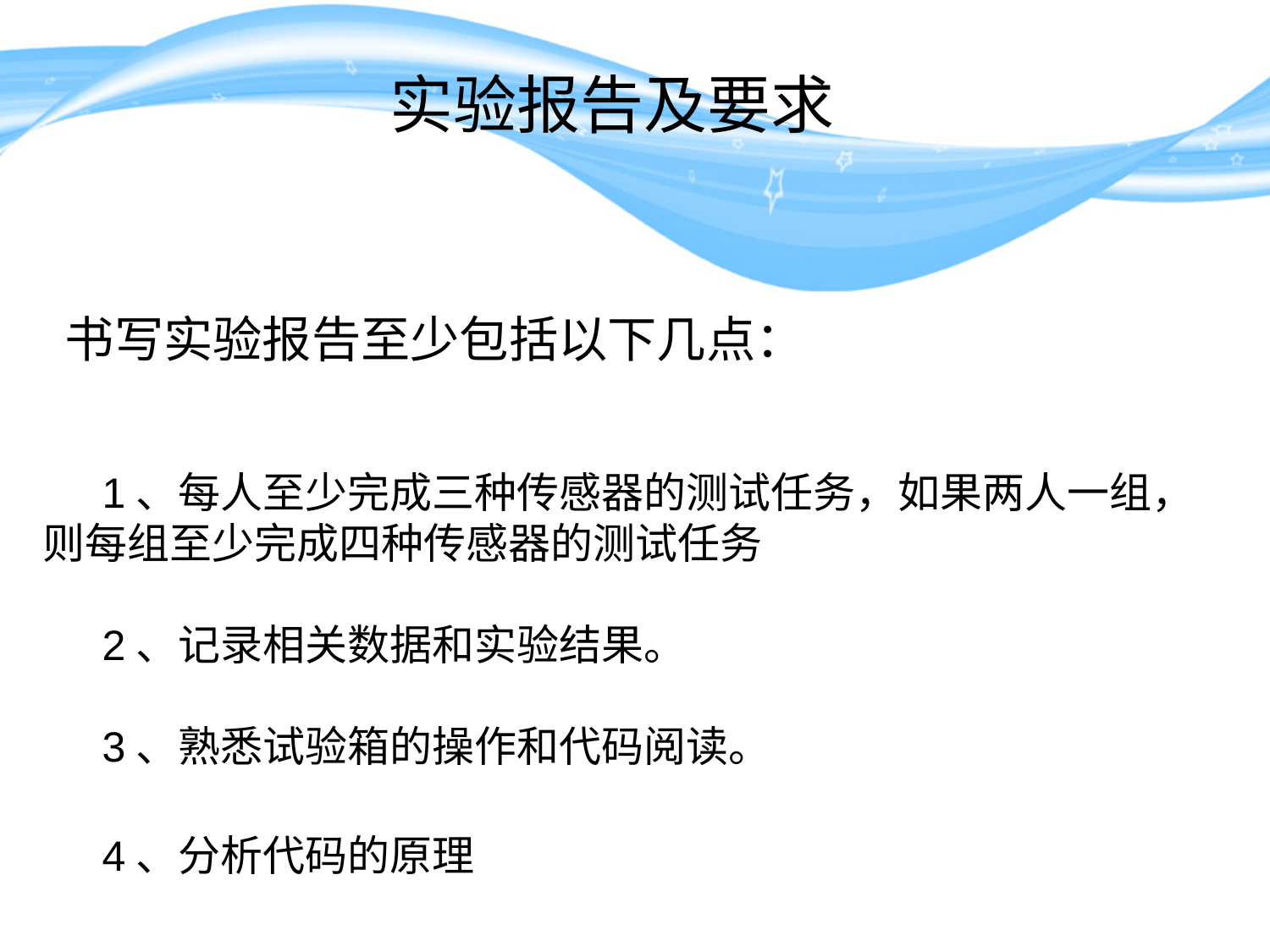

实验报告及要求
书写实验报告至少包括以下几点：
     1、每人至少完成三种传感器的测试任务，如果两人一组，则每组至少完成四种传感器的测试任务

     2、记录相关数据和实验结果。

     3、熟悉试验箱的操作和代码阅读。

     4、分析代码的原理